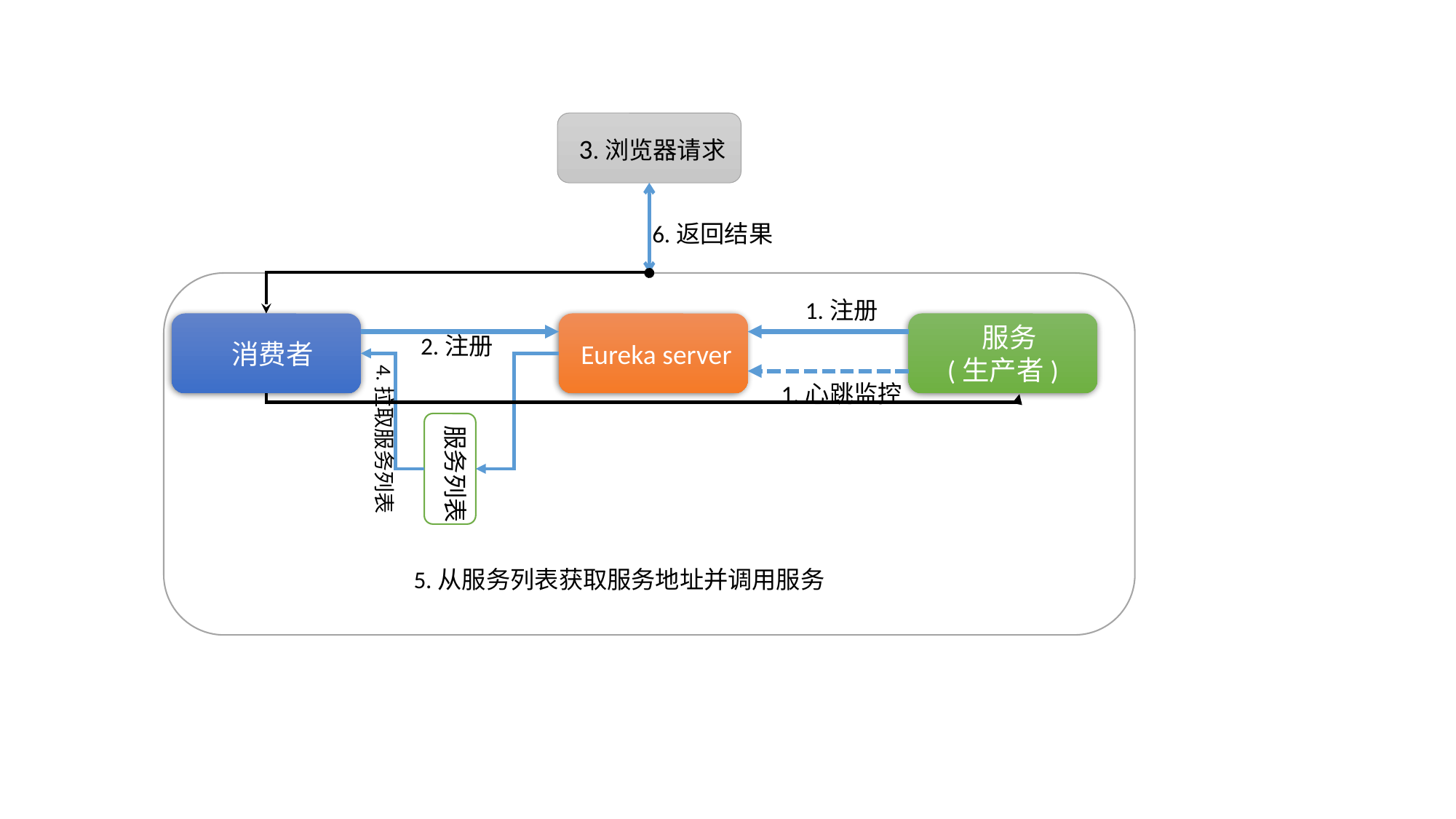

3.浏览器请求
6.返回结果

1.注册
 消费者
 Eureka server
 服务
(生产者)
2.注册
4.拉取服务列表
1.心跳监控

服务列表
5.从服务列表获取服务地址并调用服务